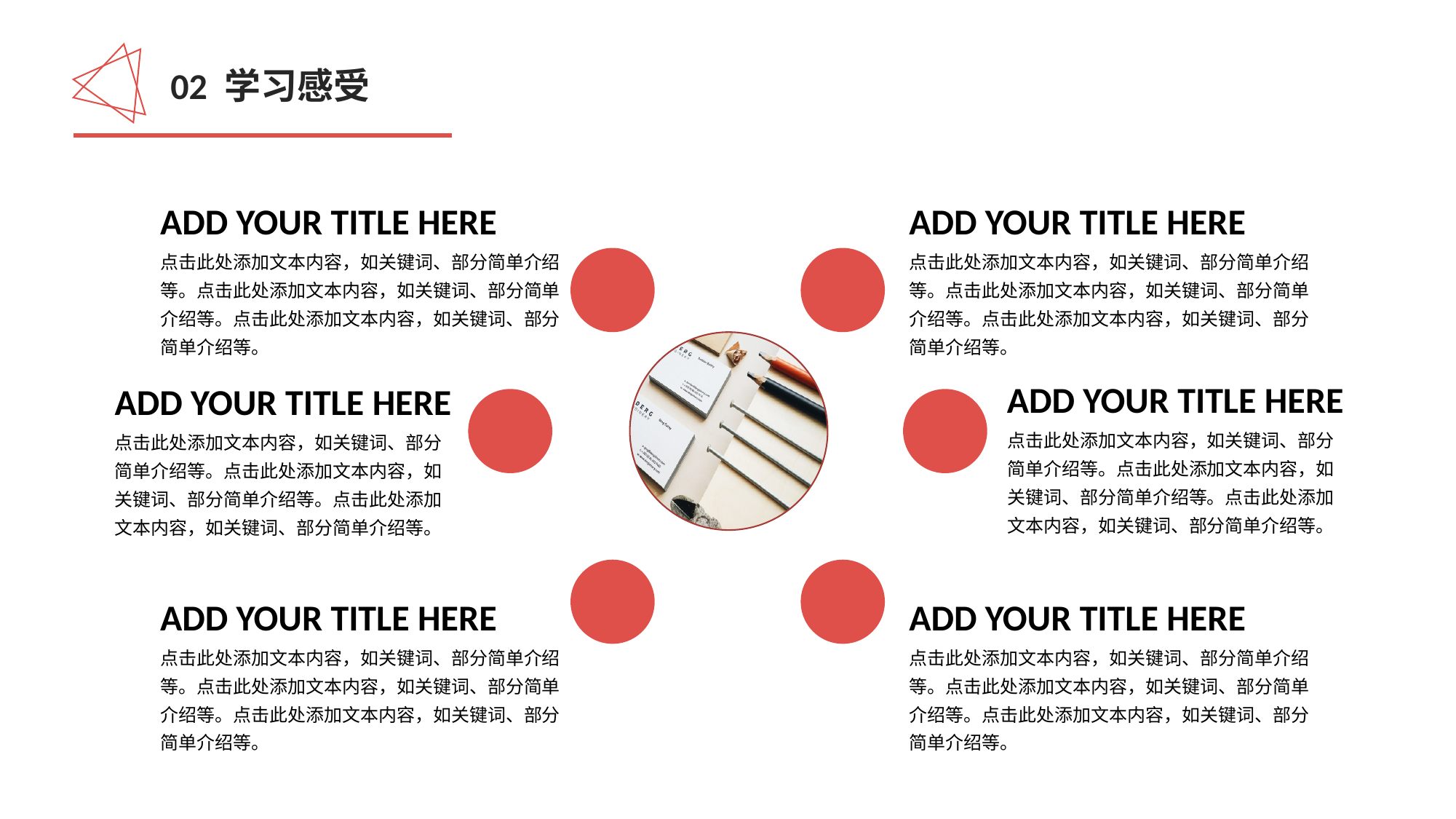

02 学习感受
ADD YOUR TITLE HERE
ADD YOUR TITLE HERE
点击此处添加文本内容，如关键词、部分简单介绍等。点击此处添加文本内容，如关键词、部分简单介绍等。点击此处添加文本内容，如关键词、部分简单介绍等。
点击此处添加文本内容，如关键词、部分简单介绍等。点击此处添加文本内容，如关键词、部分简单介绍等。点击此处添加文本内容，如关键词、部分简单介绍等。

ADD YOUR TITLE HERE
ADD YOUR TITLE HERE

点击此处添加文本内容，如关键词、部分简单介绍等。点击此处添加文本内容，如关键词、部分简单介绍等。点击此处添加文本内容，如关键词、部分简单介绍等。
点击此处添加文本内容，如关键词、部分简单介绍等。点击此处添加文本内容，如关键词、部分简单介绍等。点击此处添加文本内容，如关键词、部分简单介绍等。

ADD YOUR TITLE HERE
ADD YOUR TITLE HERE
点击此处添加文本内容，如关键词、部分简单介绍等。点击此处添加文本内容，如关键词、部分简单介绍等。点击此处添加文本内容，如关键词、部分简单介绍等。
点击此处添加文本内容，如关键词、部分简单介绍等。点击此处添加文本内容，如关键词、部分简单介绍等。点击此处添加文本内容，如关键词、部分简单介绍等。